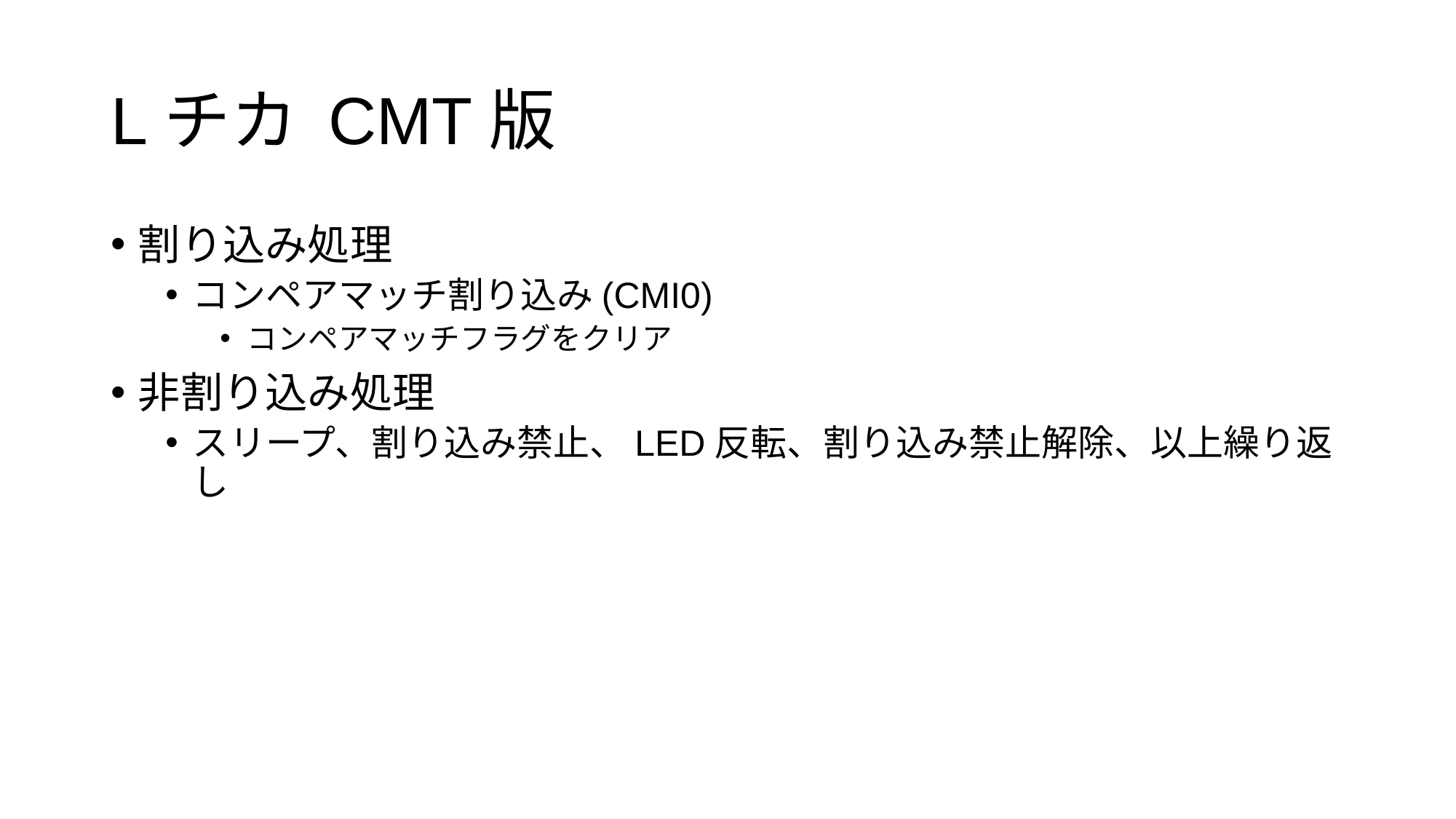

# Lチカ CMT版
割り込み処理
コンペアマッチ割り込み(CMI0)
コンペアマッチフラグをクリア
非割り込み処理
スリープ、割り込み禁止、LED反転、割り込み禁止解除、以上繰り返し